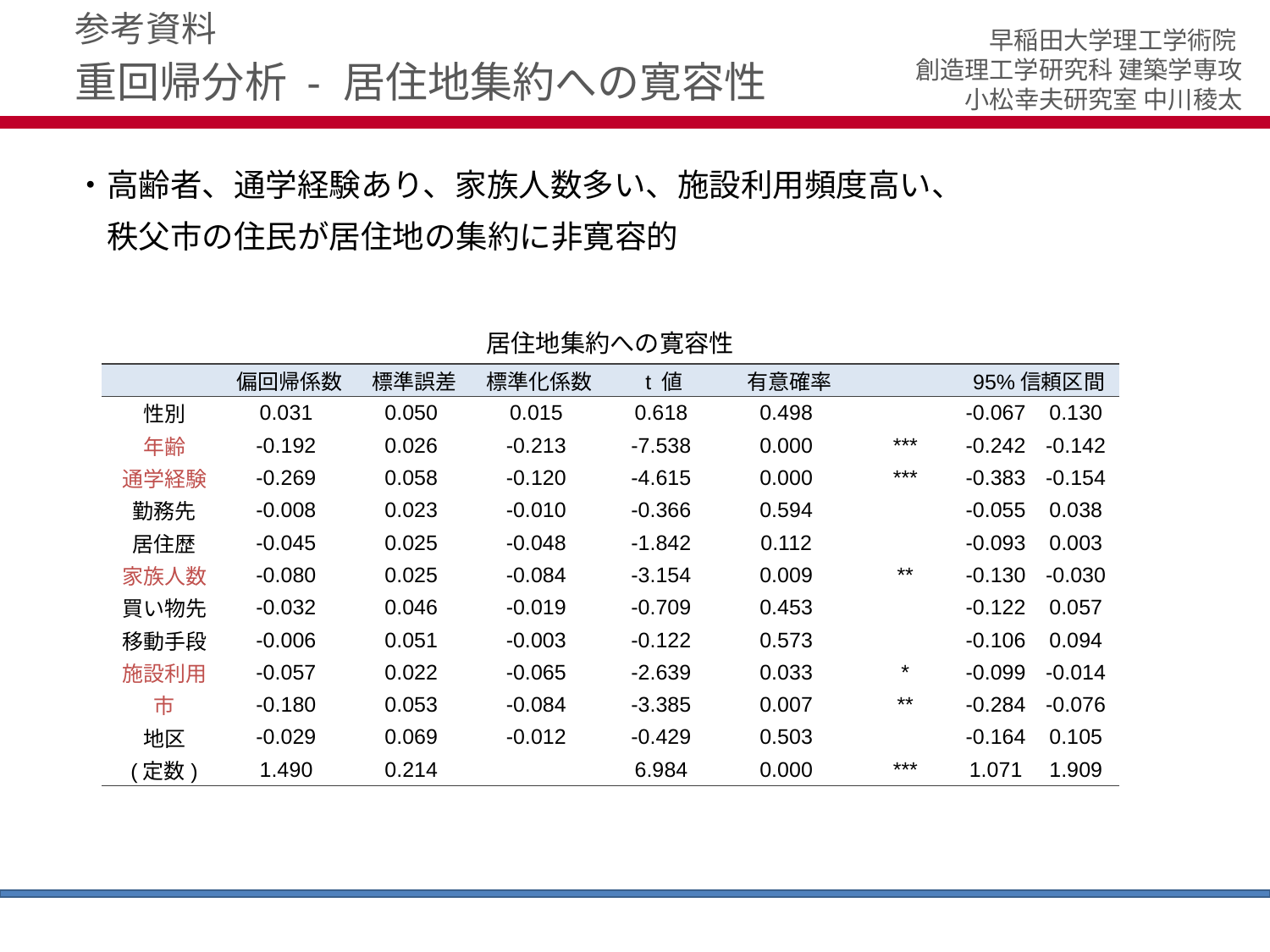

参考資料
# 重回帰分析 - 居住地集約への寛容性
・高齢者、通学経験あり、家族人数多い、施設利用頻度高い、
　秩父市の住民が居住地の集約に非寛容的
居住地集約への寛容性
|  | 偏回帰係数 | 標準誤差 | 標準化係数 | t 値 | 有意確率 |  | 95%信頼区間 |  |
| --- | --- | --- | --- | --- | --- | --- | --- | --- |
| 性別 | 0.031 | 0.050 | 0.015 | 0.618 | 0.498 |  | -0.067 | 0.130 |
| 年齢 | -0.192 | 0.026 | -0.213 | -7.538 | 0.000 | \*\*\* | -0.242 | -0.142 |
| 通学経験 | -0.269 | 0.058 | -0.120 | -4.615 | 0.000 | \*\*\* | -0.383 | -0.154 |
| 勤務先 | -0.008 | 0.023 | -0.010 | -0.366 | 0.594 |  | -0.055 | 0.038 |
| 居住歴 | -0.045 | 0.025 | -0.048 | -1.842 | 0.112 |  | -0.093 | 0.003 |
| 家族人数 | -0.080 | 0.025 | -0.084 | -3.154 | 0.009 | \*\* | -0.130 | -0.030 |
| 買い物先 | -0.032 | 0.046 | -0.019 | -0.709 | 0.453 |  | -0.122 | 0.057 |
| 移動手段 | -0.006 | 0.051 | -0.003 | -0.122 | 0.573 |  | -0.106 | 0.094 |
| 施設利用 | -0.057 | 0.022 | -0.065 | -2.639 | 0.033 | \* | -0.099 | -0.014 |
| 市 | -0.180 | 0.053 | -0.084 | -3.385 | 0.007 | \*\* | -0.284 | -0.076 |
| 地区 | -0.029 | 0.069 | -0.012 | -0.429 | 0.503 |  | -0.164 | 0.105 |
| (定数) | 1.490 | 0.214 |  | 6.984 | 0.000 | \*\*\* | 1.071 | 1.909 |